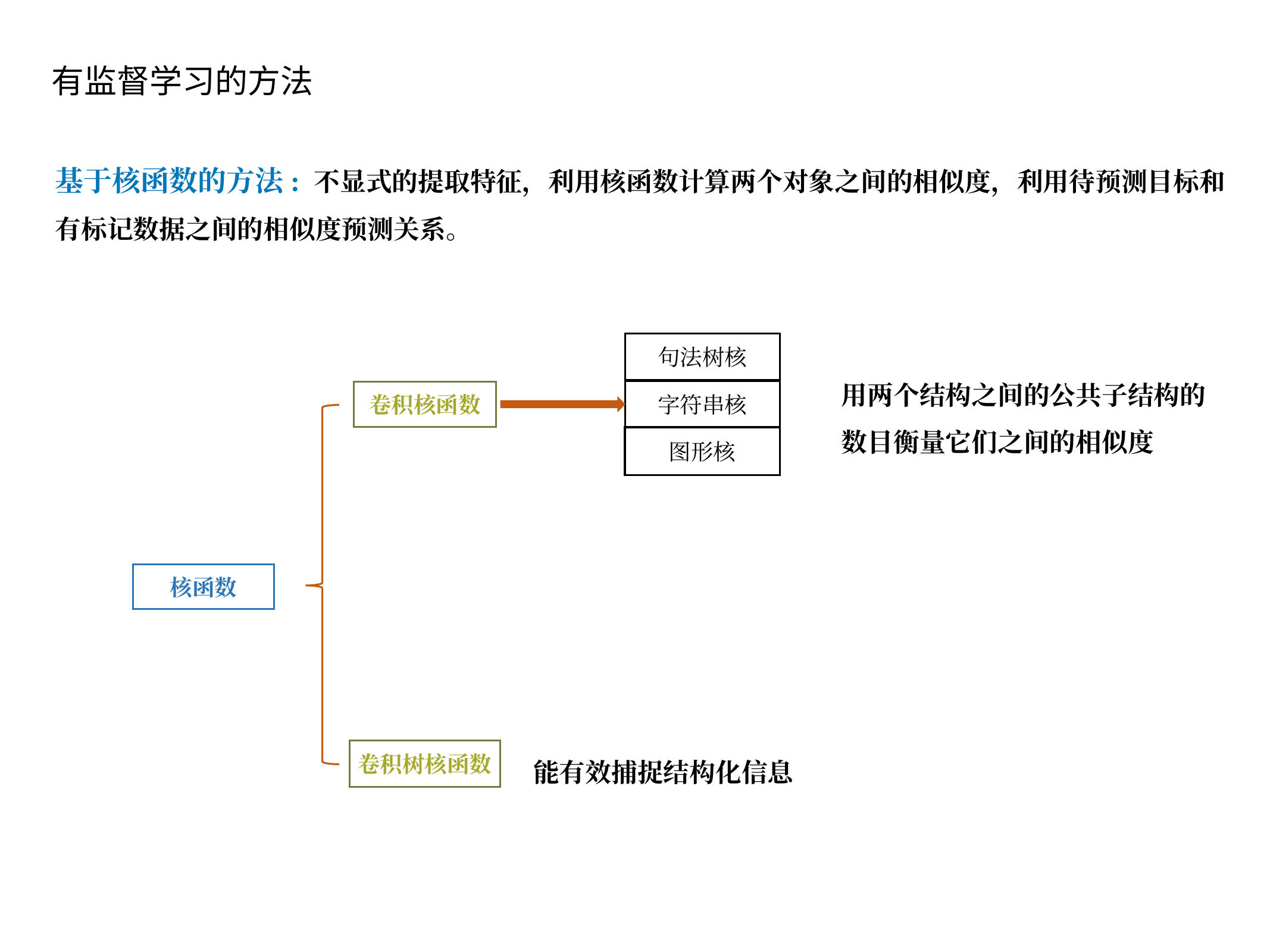

# 有监督学习的方法
基于核函数的方法: 不显式的提取特征，利用核函数计算两个对象之间的相似度，利用待预测目标和有标记数据之间的相似度预测关系。

句法树核

字符串核

卷积核函数

图形核

核函数

卷积树核函数
用两个结构之间的公共子结构的数目衡量它们之间的相似度
能有效捕捉结构化信息